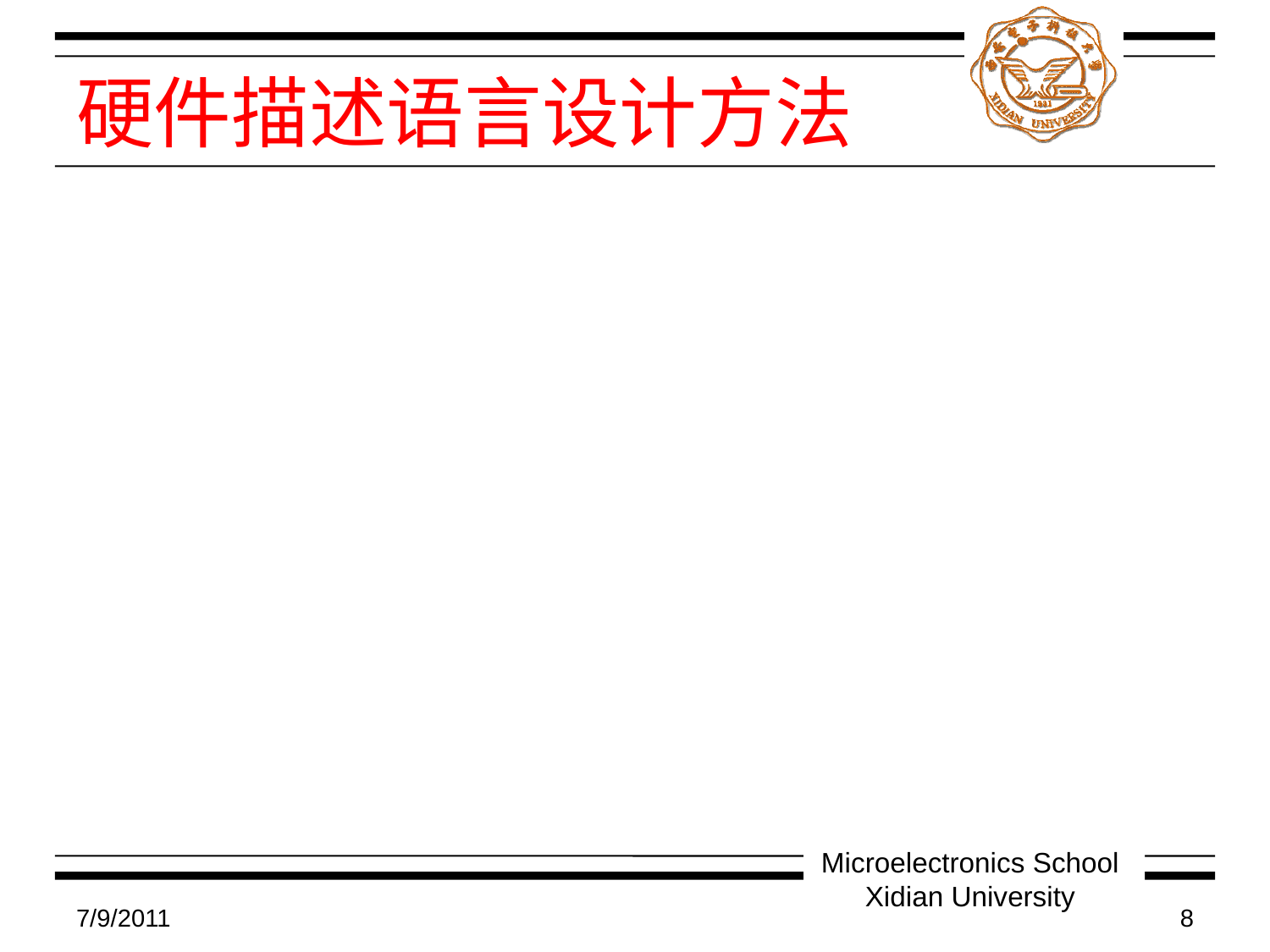

# 硬件描述语言设计方法

Microelectronics School  Xidian University
7/9/2011
8